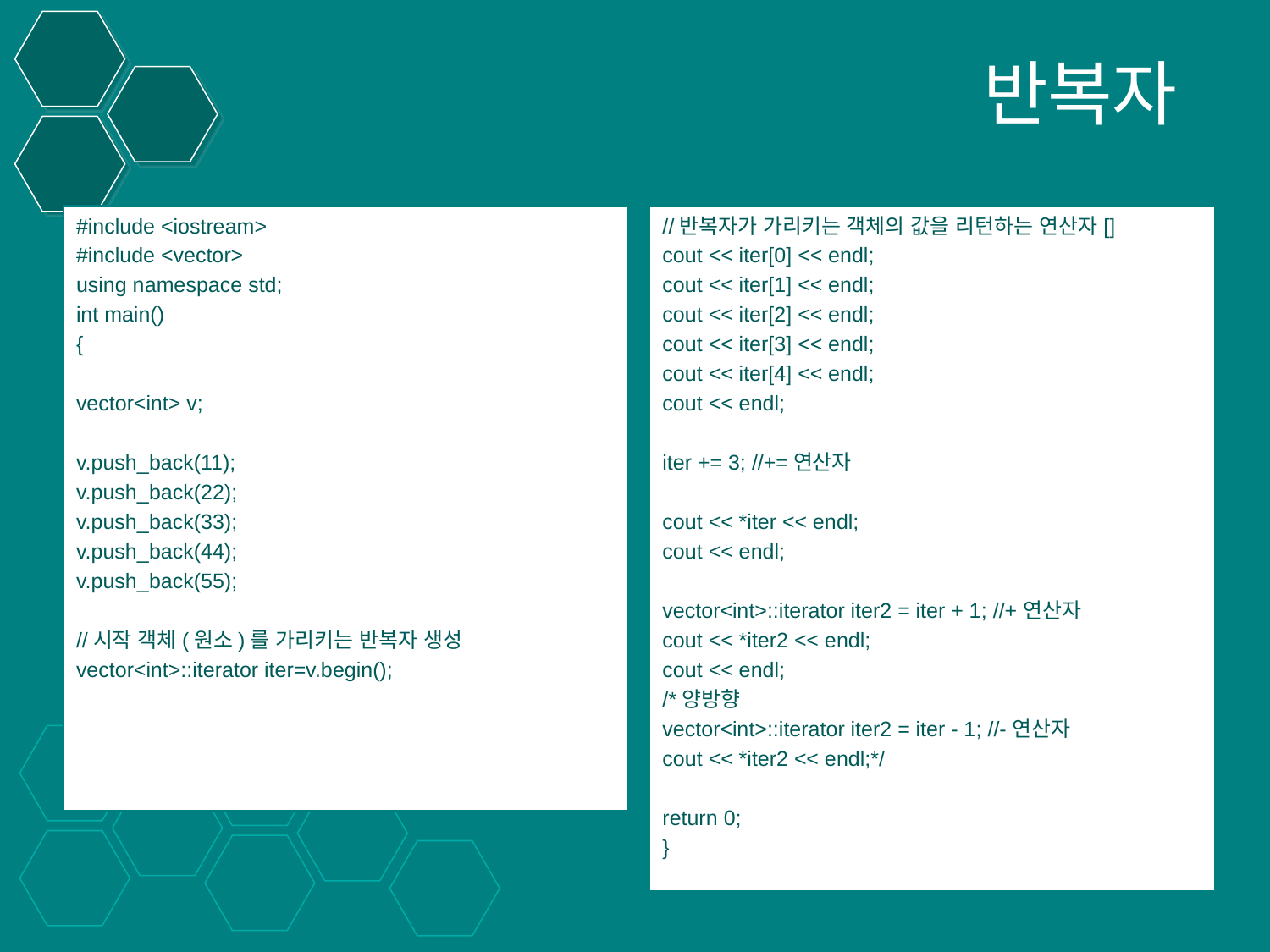

# 반복자
#include <iostream>
#include <vector>
using namespace std;
int main()
{

vector<int> v;

v.push_back(11);
v.push_back(22);
v.push_back(33);
v.push_back(44);
v.push_back(55);

//시작 객체(원소)를 가리키는 반복자 생성
vector<int>::iterator iter=v.begin();
//반복자가 가리키는 객체의 값을 리턴하는 연산자[]
cout << iter[0] << endl;
cout << iter[1] << endl;
cout << iter[2] << endl;
cout << iter[3] << endl;
cout << iter[4] << endl;
cout << endl;

iter += 3; //+=연산자

cout << *iter << endl;
cout << endl;

vector<int>::iterator iter2 = iter + 1; //+연산자
cout << *iter2 << endl;
cout << endl;
/*양방향
vector<int>::iterator iter2 = iter - 1; //-연산자
cout << *iter2 << endl;*/

return 0;
}